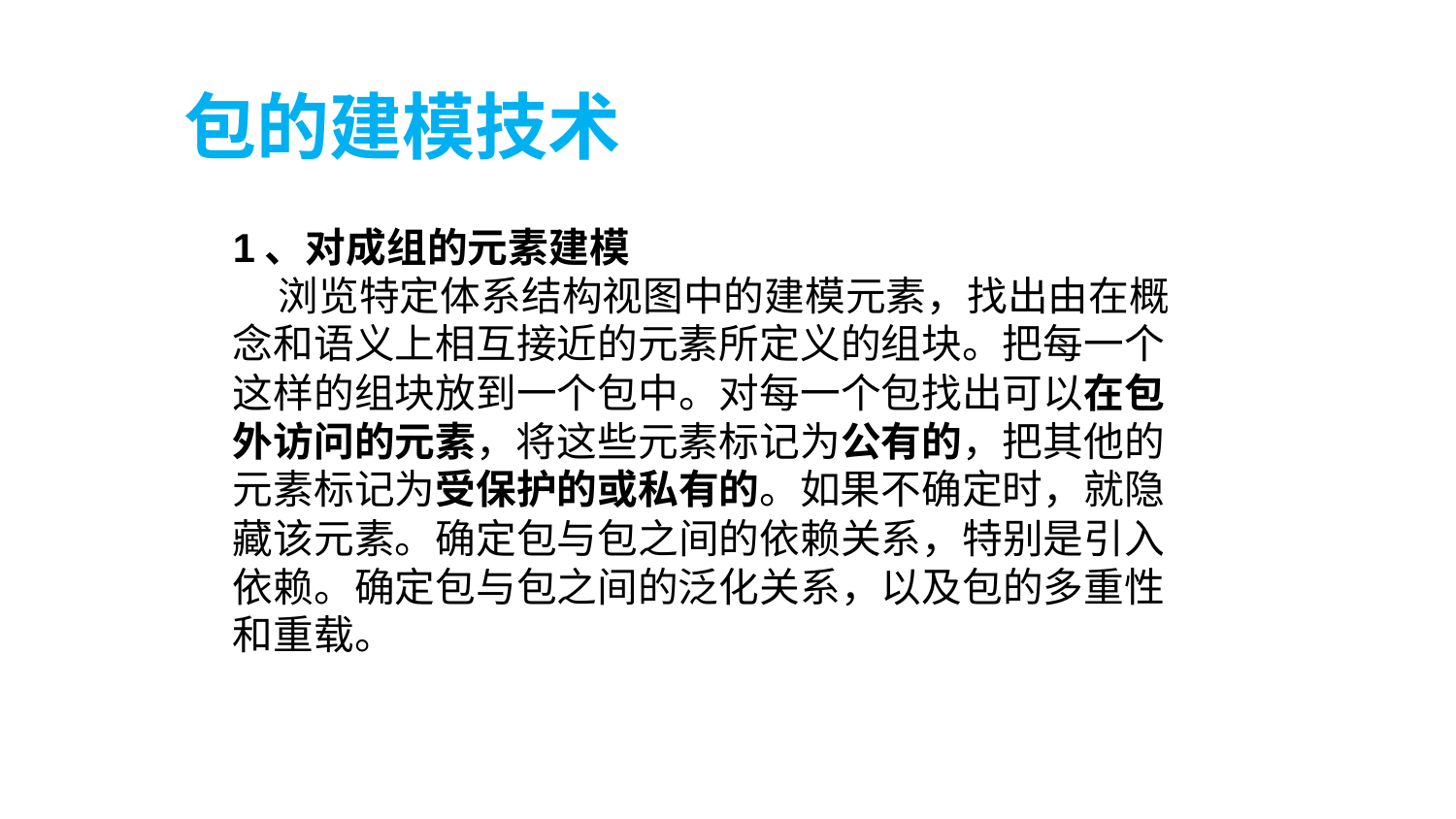

包的建模技术

1、对成组的元素建模
    浏览特定体系结构视图中的建模元素，找出由在概念和语义上相互接近的元素所定义的组块。把每一个这样的组块放到一个包中。对每一个包找出可以在包外访问的元素，将这些元素标记为公有的，把其他的元素标记为受保护的或私有的。如果不确定时，就隐藏该元素。确定包与包之间的依赖关系，特别是引入依赖。确定包与包之间的泛化关系，以及包的多重性和重载。